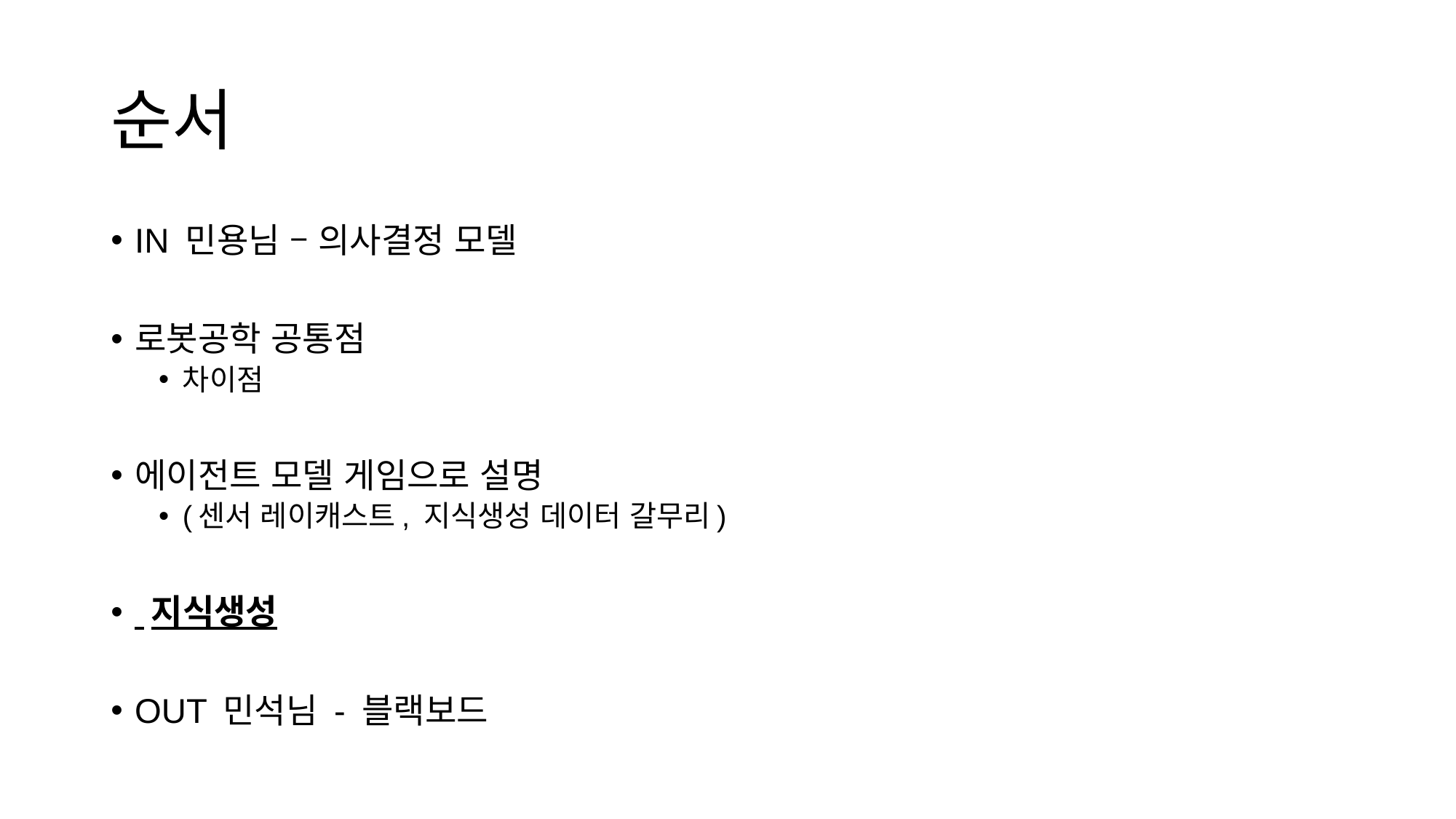

# 순서
IN 민용님 – 의사결정 모델

로봇공학 공통점
차이점

에이전트 모델 게임으로 설명
(센서 레이캐스트, 지식생성 데이터 갈무리)

 지식생성

OUT 민석님 - 블랙보드